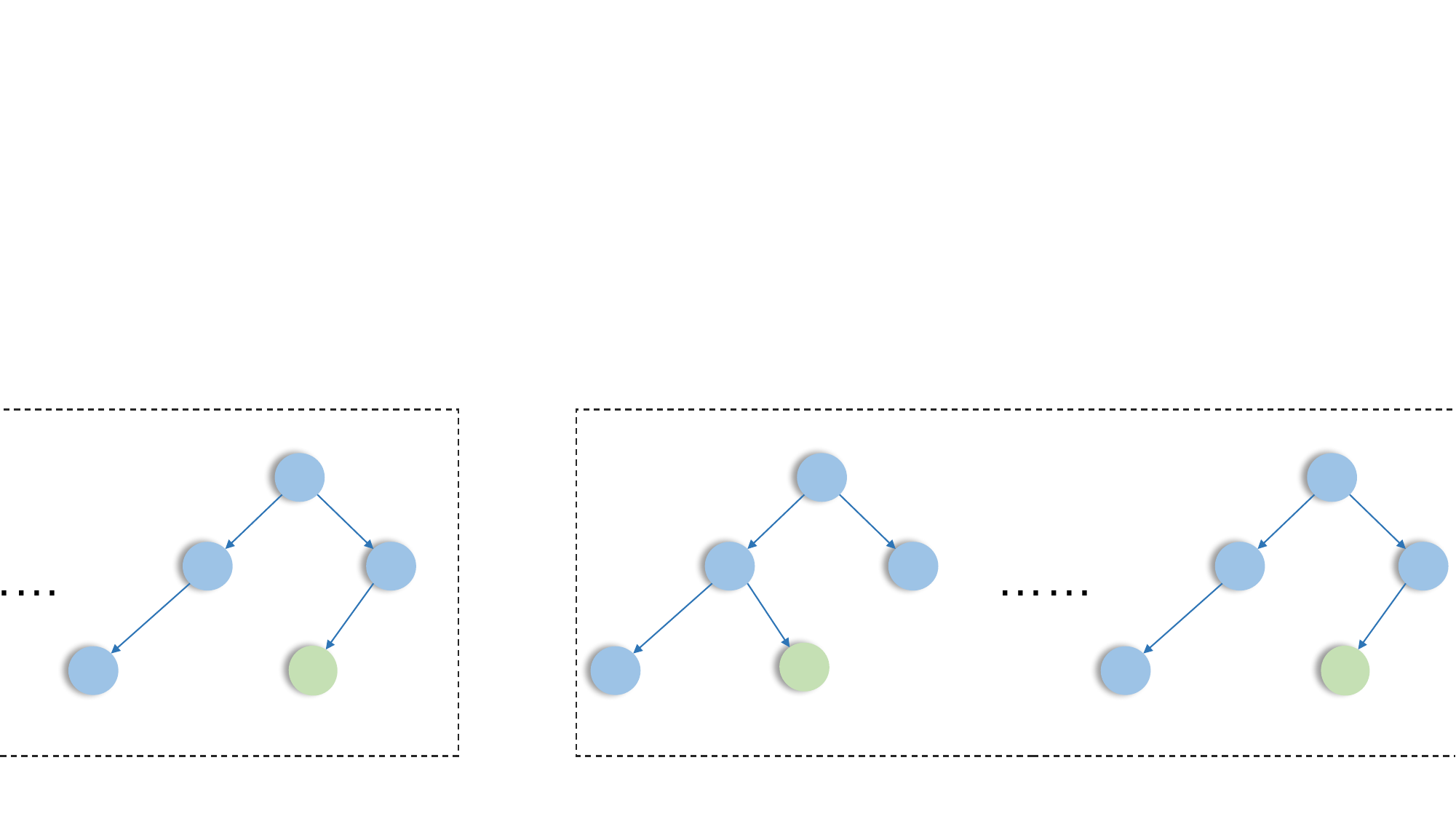

Tree-based ranking model

……

……

……

CTR预估网络
特征交互
User Feats
广告识别模型
清晰度模型
马赛克模型
Doc Feats